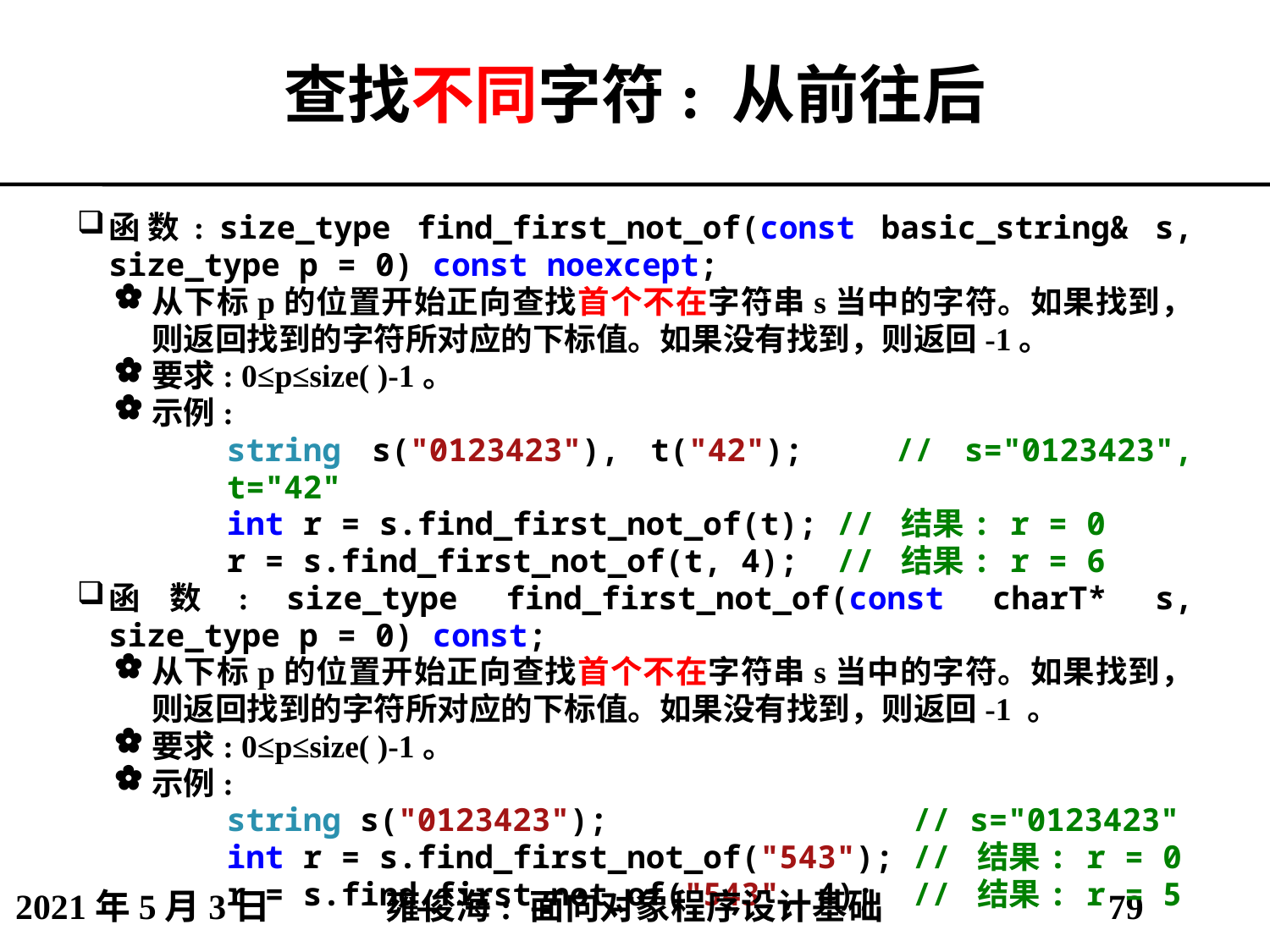

# 查找不同字符: 从前往后

函数: size_type find_first_not_of(const basic_string& s, size_type p = 0) const noexcept;
从下标p的位置开始正向查找首个不在字符串s当中的字符。如果找到，则返回找到的字符所对应的下标值。如果没有找到，则返回-1。
要求: 0≤p≤size( )-1。
示例:
string s("0123423"), t("42");   // s="0123423", t="42"
int r = s.find_first_not_of(t); // 结果: r = 0
r = s.find_first_not_of(t, 4);  // 结果: r = 6
函数: size_type find_first_not_of(const charT* s, size_type p = 0) const;
从下标p的位置开始正向查找首个不在字符串s当中的字符。如果找到，则返回找到的字符所对应的下标值。如果没有找到，则返回-1 。
要求: 0≤p≤size( )-1。
示例:
string s("0123423");                // s="0123423"
int r = s.find_first_not_of("543"); // 结果: r = 0
r = s.find_first_not_of("543", 4);  // 结果: r = 5
2021年5月3日
雍俊海: 面向对象程序设计基础
79